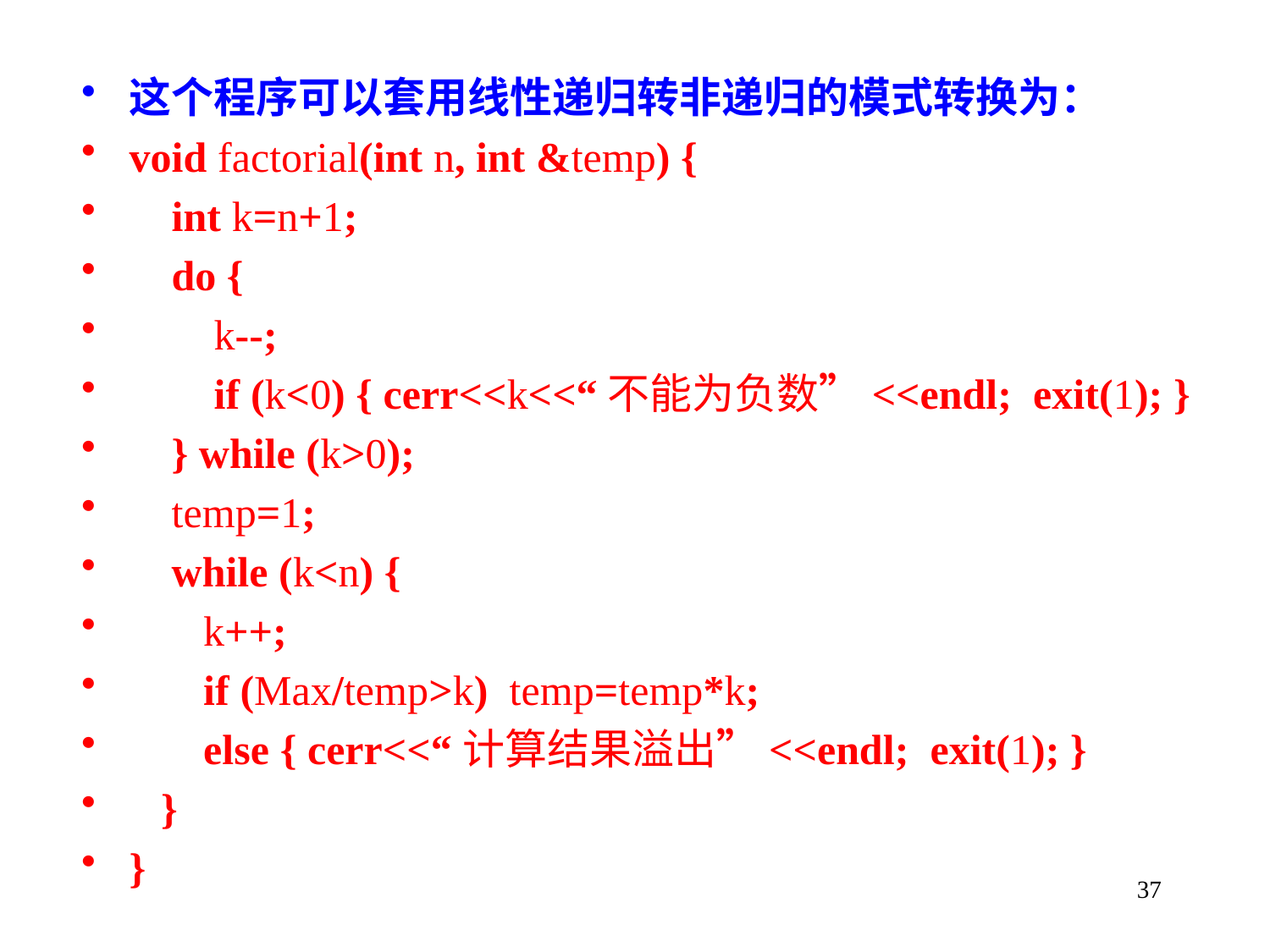

这个程序可以套用线性递归转非递归的模式转换为：
void factorial(int n, int &temp) {
    int k=n+1;
    do {
        k--;
        if (k<0) { cerr<<k<<“不能为负数”<<endl;  exit(1); }
    } while (k>0);
    temp=1;
    while (k<n) {
       k++;
       if (Max/temp>k)  temp=temp*k;
       else { cerr<<“计算结果溢出”<<endl;  exit(1); }
   }
}
37